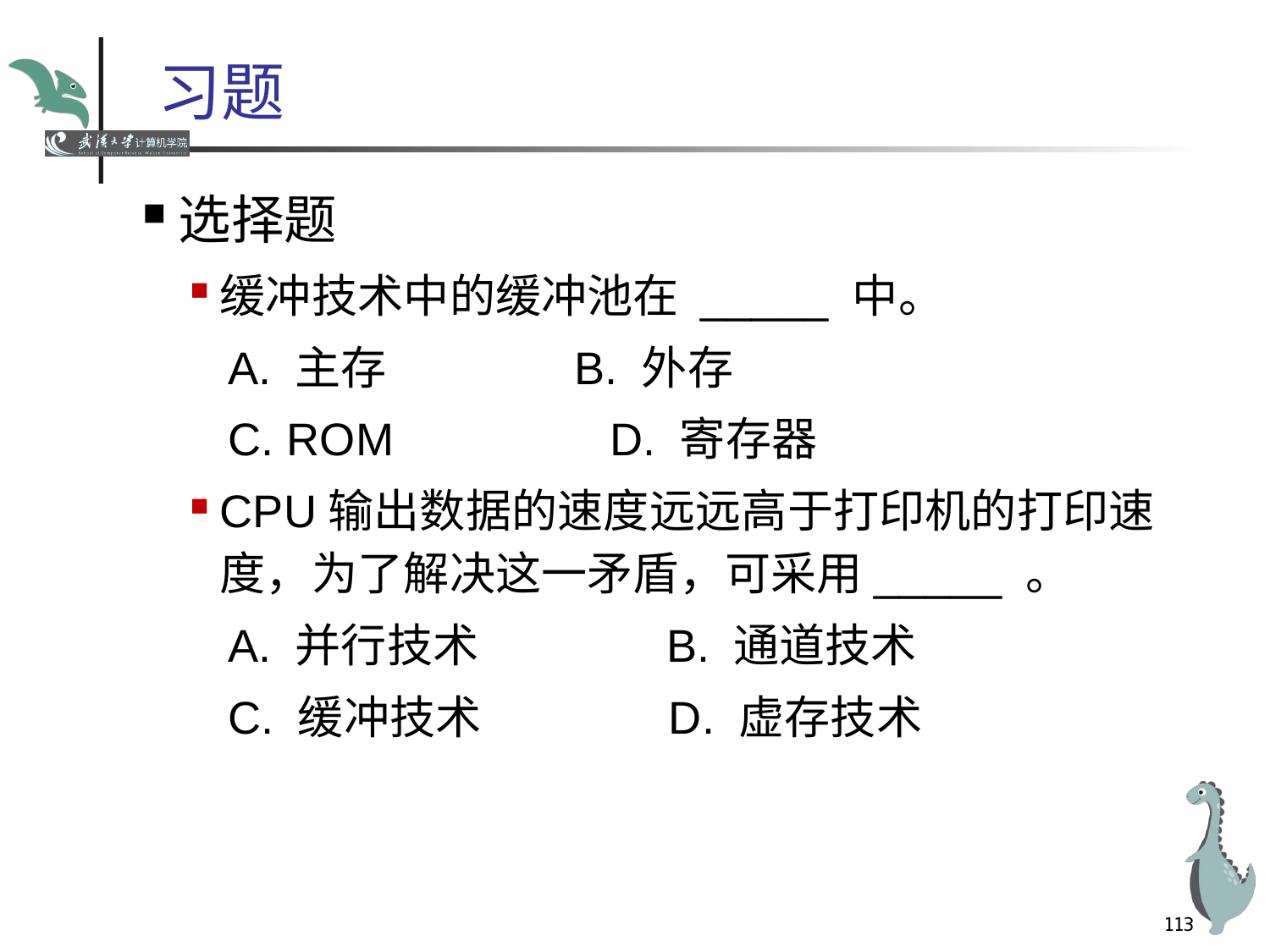

# 习题
选择题
缓冲技术中的缓冲池在 _____ 中。
   A. 主存                 B. 外存
   C. ROM                 D. 寄存器
CPU输出数据的速度远远高于打印机的打印速度，为了解决这一矛盾，可采用_____ 。
   A. 并行技术                 B. 通道技术
   C. 缓冲技术                 D. 虚存技术
113